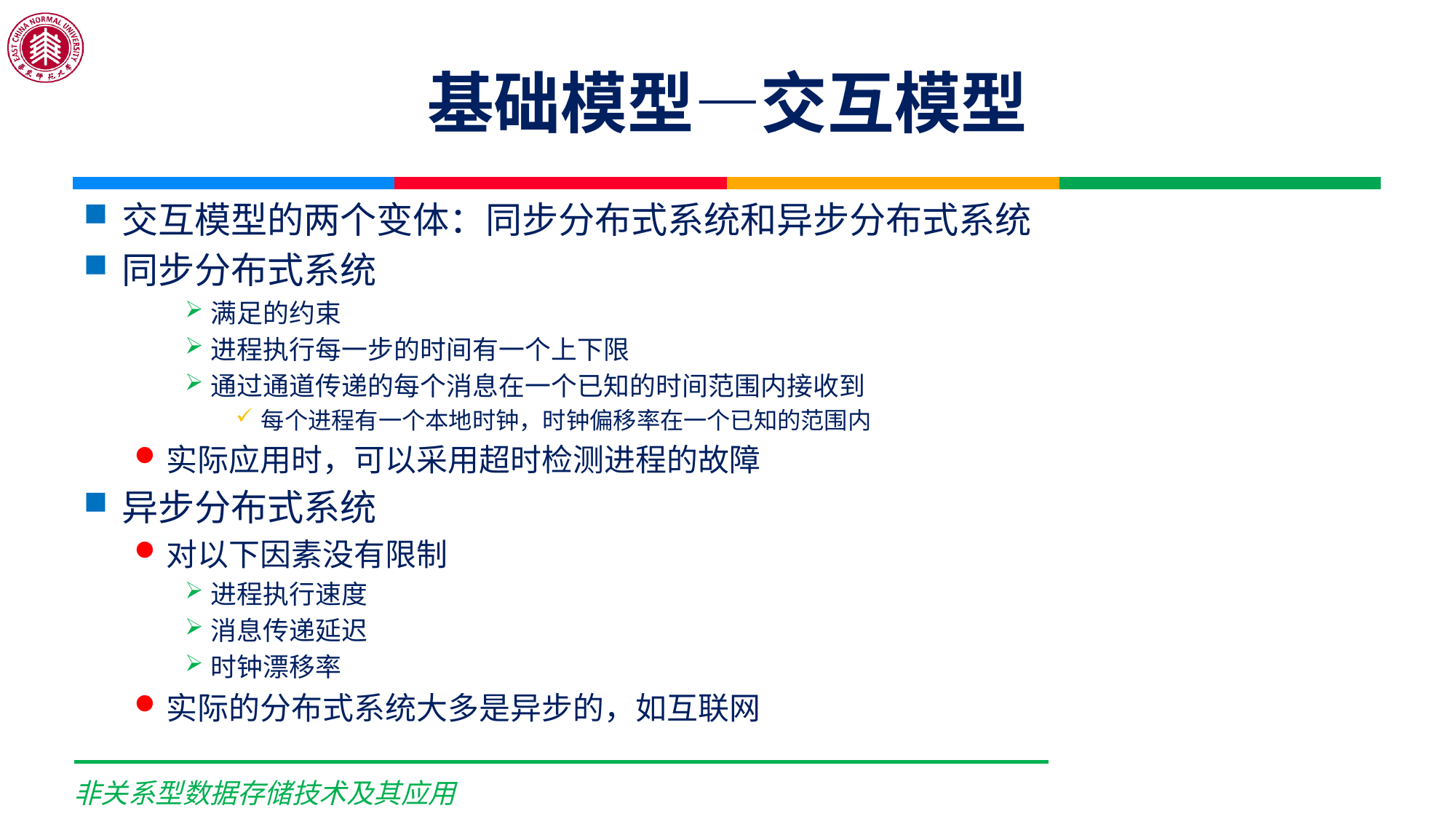

# 基础模型—交互模型
交互模型的两个变体：同步分布式系统和异步分布式系统
同步分布式系统
满足的约束
进程执行每一步的时间有一个上下限
通过通道传递的每个消息在一个已知的时间范围内接收到
每个进程有一个本地时钟，时钟偏移率在一个已知的范围内
实际应用时，可以采用超时检测进程的故障
异步分布式系统
对以下因素没有限制
进程执行速度
消息传递延迟
时钟漂移率
实际的分布式系统大多是异步的，如互联网